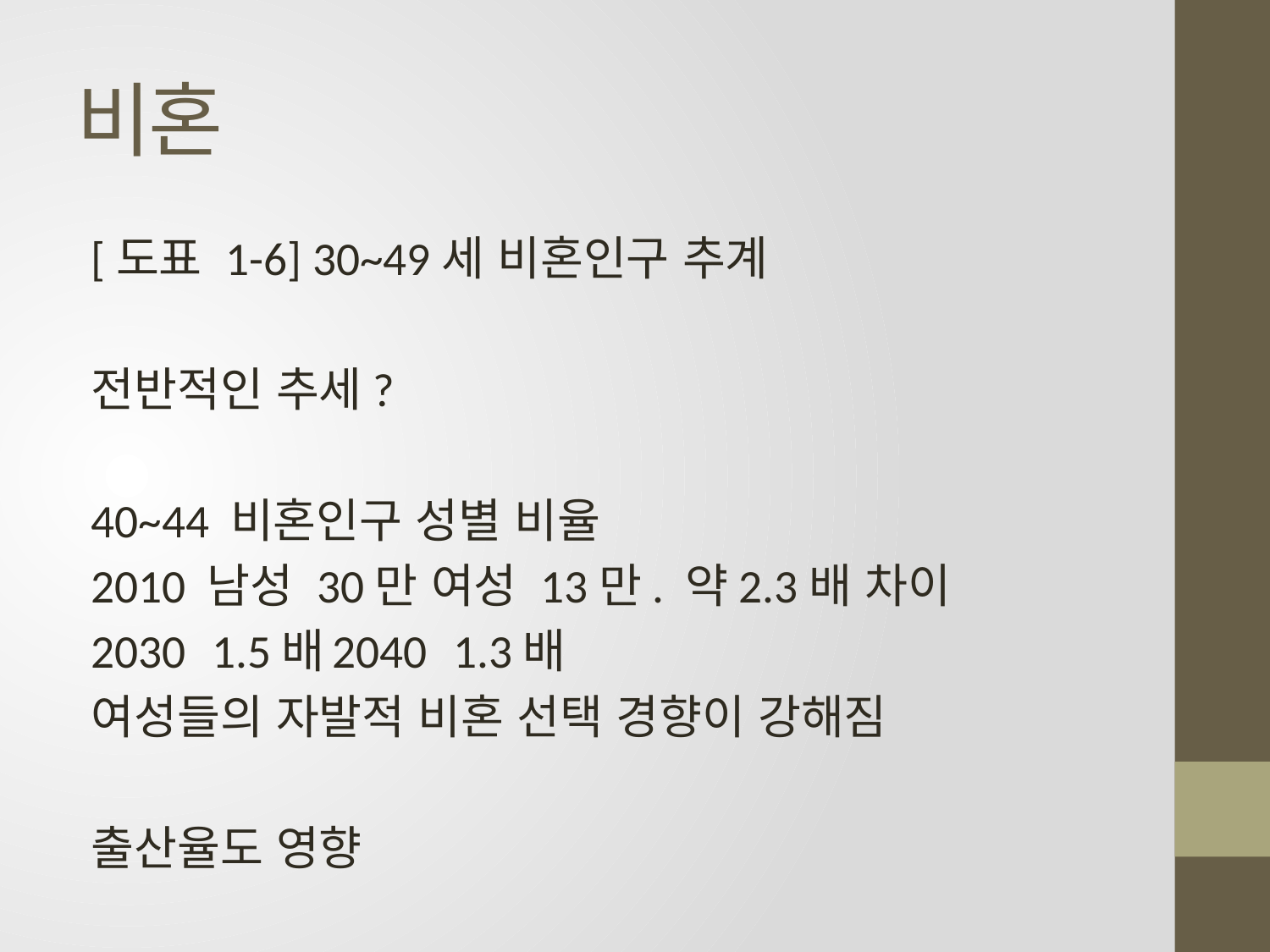

# 비혼
[도표 1-6] 30~49세 비혼인구 추계

전반적인 추세?

40~44 비혼인구 성별 비율
	2010 남성 30만 여성 13만. 약2.3배 차이
	2030	1.5배		2040	1.3배
	여성들의 자발적 비혼 선택 경향이 강해짐

출산율도 영향